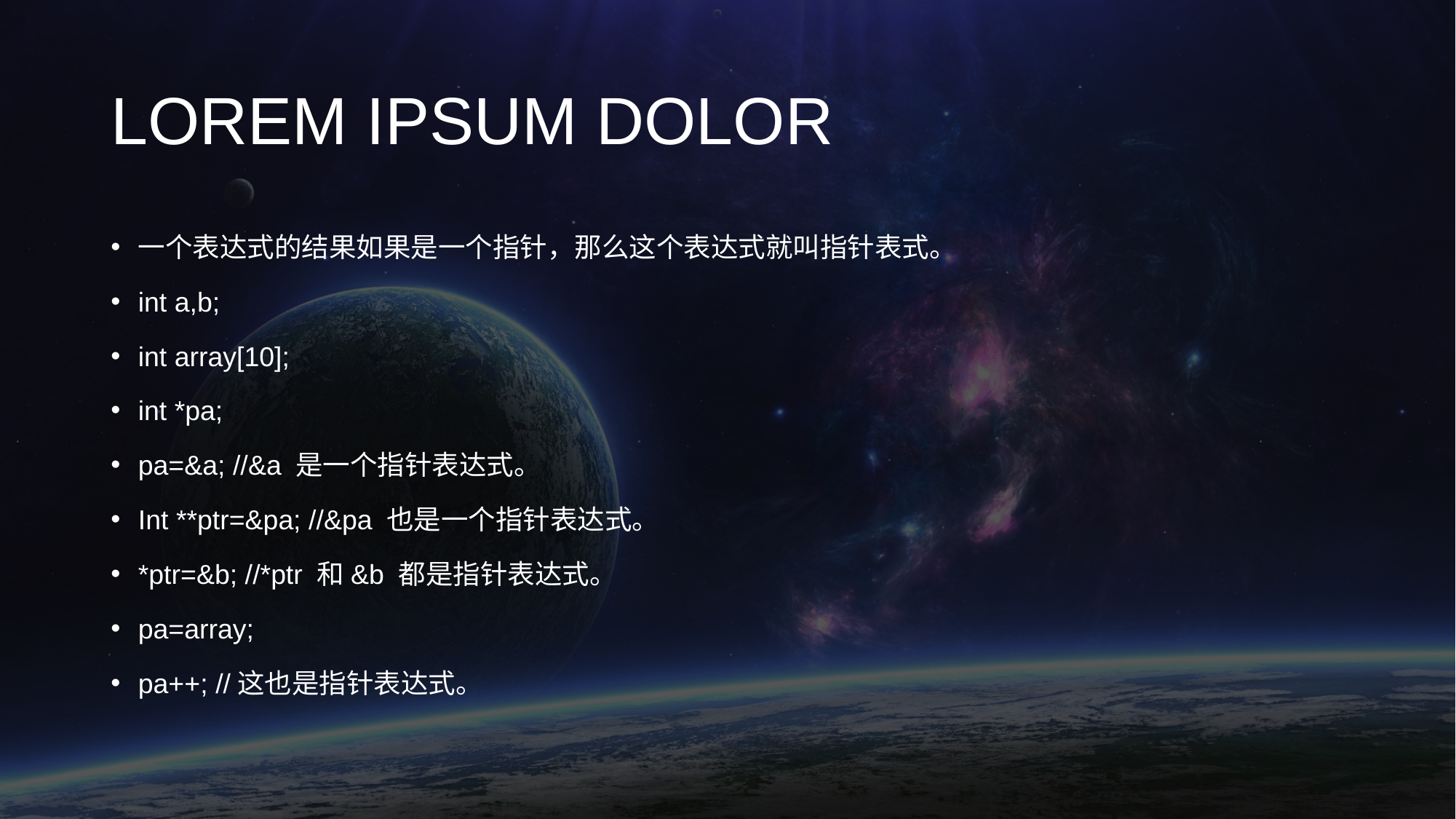

# LOREM IPSUM DOLOR
一个表达式的结果如果是一个指针，那么这个表达式就叫指针表式。
int a,b;
int array[10];
int *pa;
pa=&a; //&a 是一个指针表达式。
Int **ptr=&pa; //&pa 也是一个指针表达式。
*ptr=&b; //*ptr 和&b 都是指针表达式。
pa=array;
pa++; //这也是指针表达式。